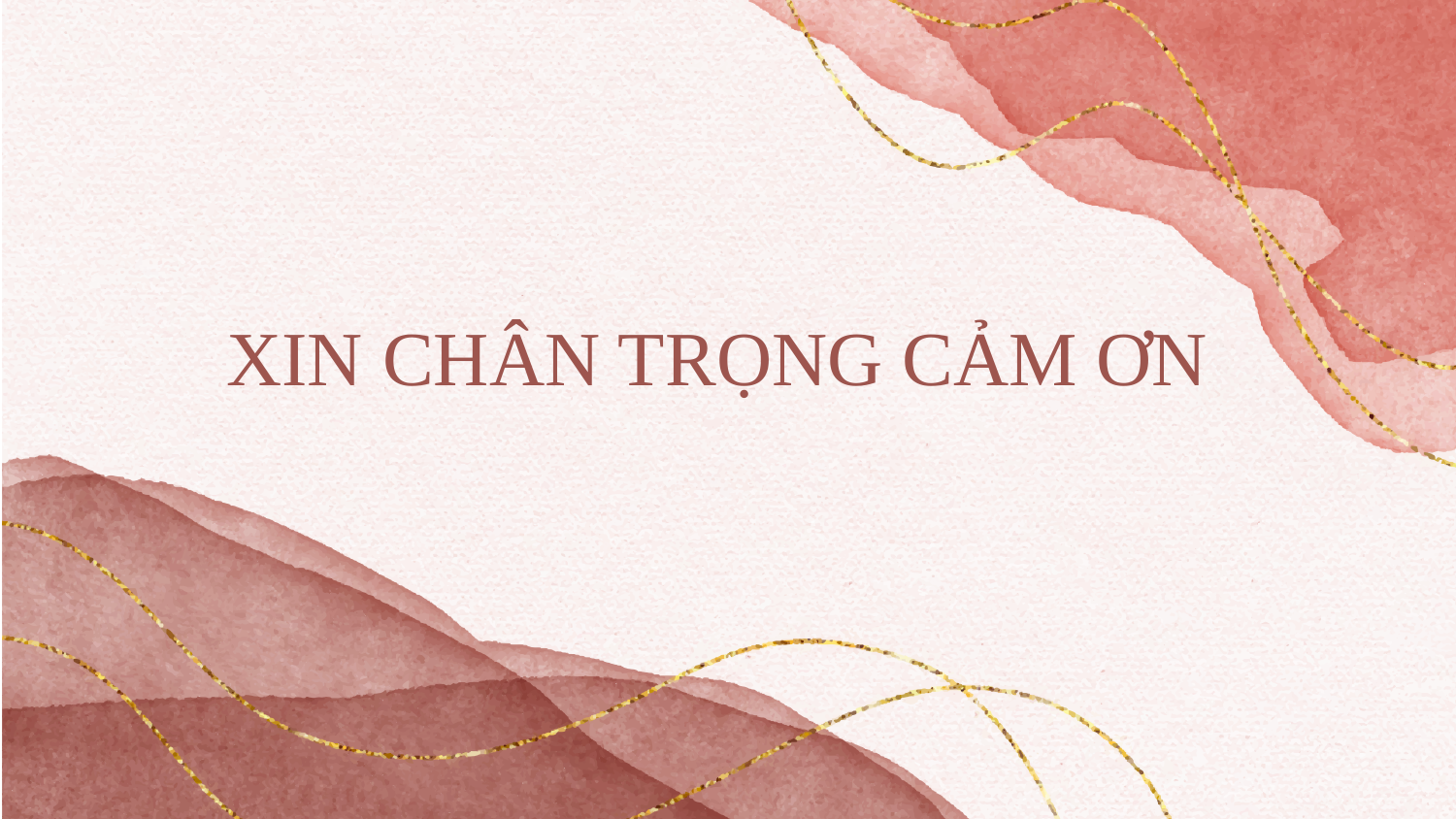

XIN CHÂN TRỌNG CẢM ƠN
信息与工程学院 电子信息工程XXX班